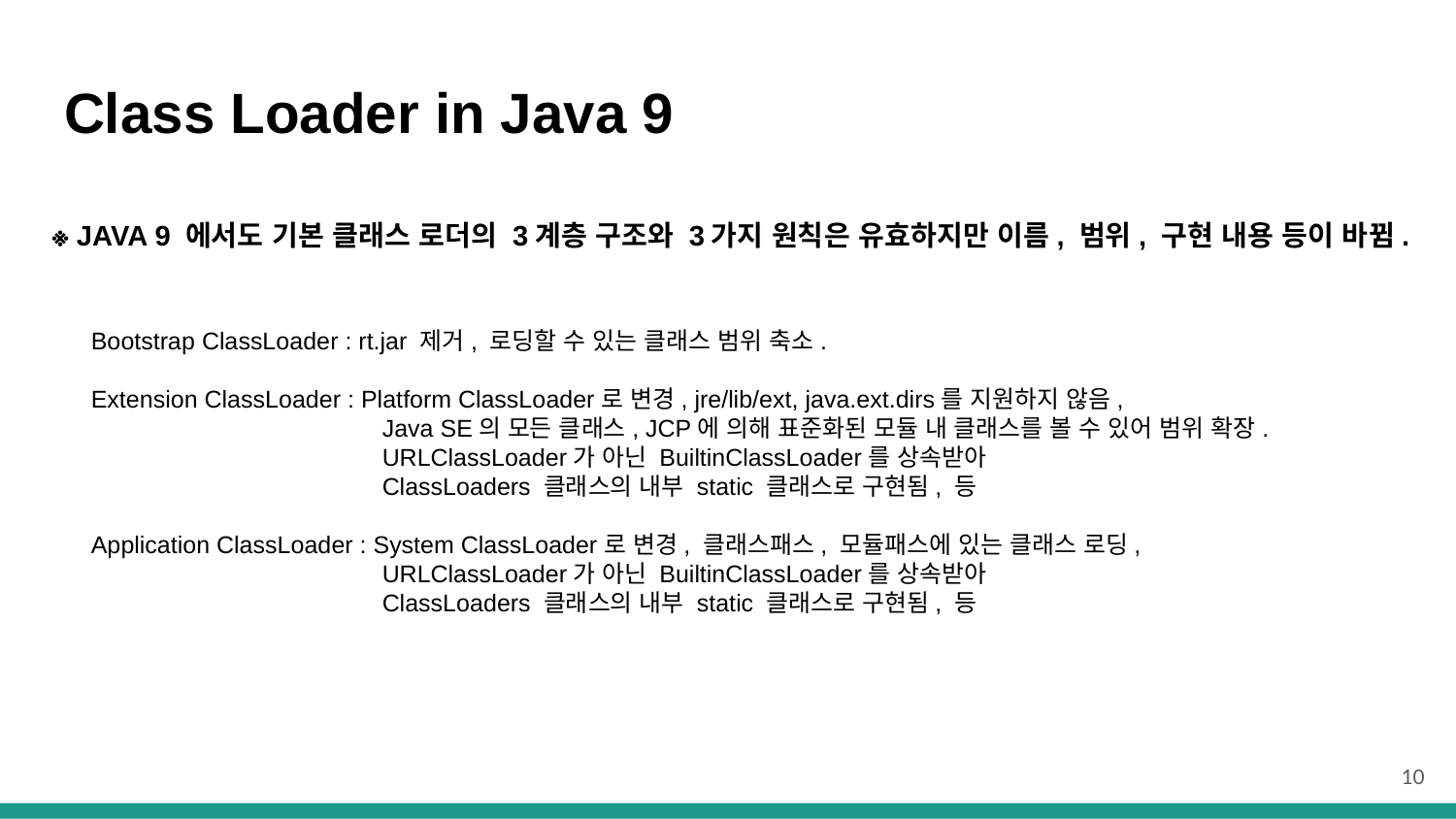

# Class Loader in Java 9
※ JAVA 9 에서도 기본 클래스 로더의 3계층 구조와 3가지 원칙은 유효하지만 이름, 범위, 구현 내용 등이 바뀜.
Bootstrap ClassLoader : rt.jar 제거, 로딩할 수 있는 클래스 범위 축소.
Extension ClassLoader : Platform ClassLoader로 변경, jre/lib/ext, java.ext.dirs를 지원하지 않음,
		Java SE의 모든 클래스, JCP에 의해 표준화된 모듈 내 클래스를 볼 수 있어 범위 확장.
		URLClassLoader가 아닌 BuiltinClassLoader를 상속받아
     		ClassLoaders 클래스의 내부 static 클래스로 구현됨, 등
Application ClassLoader : System ClassLoader로 변경, 클래스패스, 모듈패스에 있는 클래스 로딩,
     		URLClassLoader가 아닌 BuiltinClassLoader를 상속받아
     		ClassLoaders 클래스의 내부 static 클래스로 구현됨, 등

10